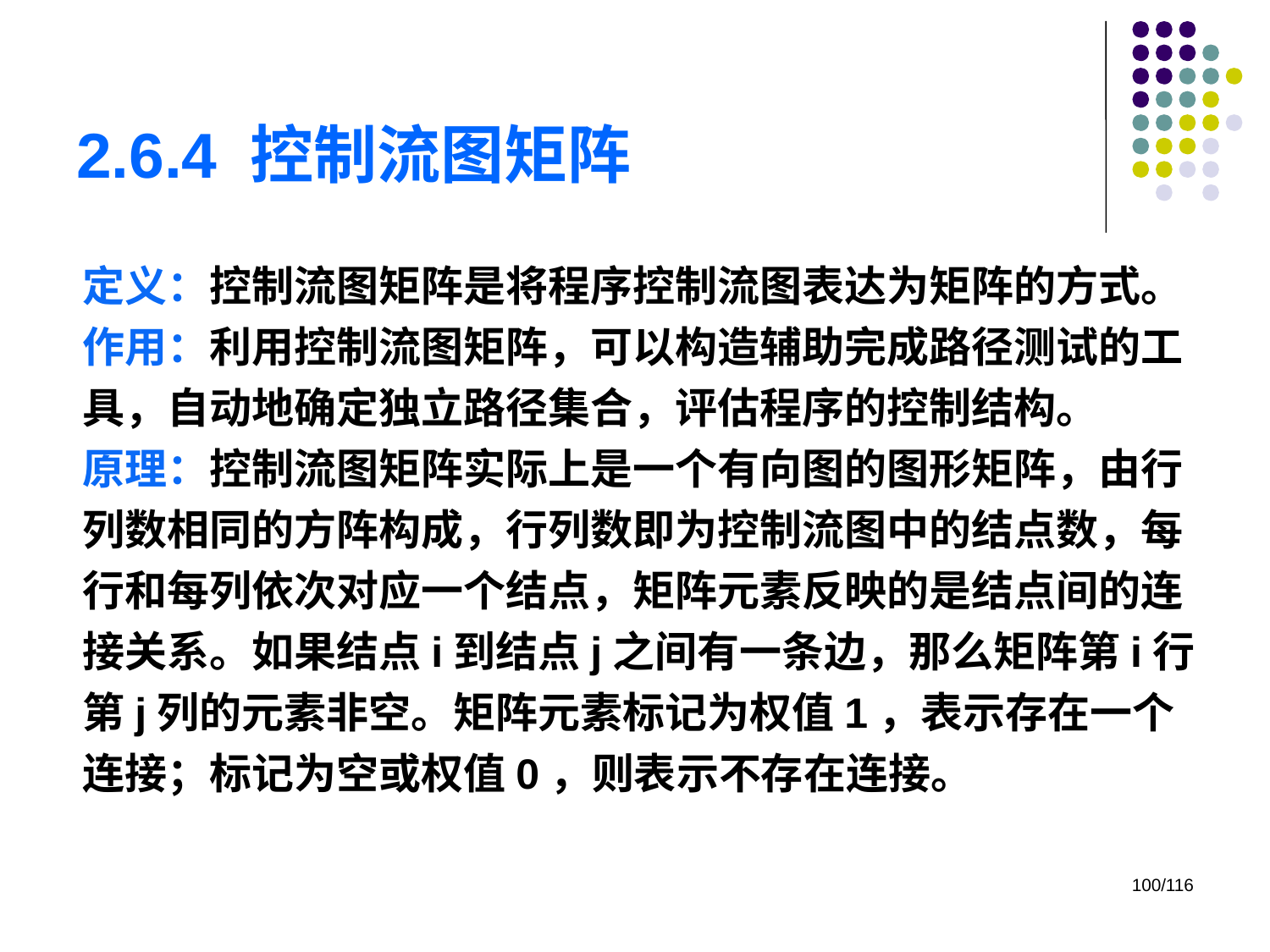

# 2.6.4 控制流图矩阵
定义：控制流图矩阵是将程序控制流图表达为矩阵的方式。作用：利用控制流图矩阵，可以构造辅助完成路径测试的工具，自动地确定独立路径集合，评估程序的控制结构。
原理：控制流图矩阵实际上是一个有向图的图形矩阵，由行列数相同的方阵构成，行列数即为控制流图中的结点数，每行和每列依次对应一个结点，矩阵元素反映的是结点间的连接关系。如果结点i到结点j之间有一条边，那么矩阵第i行第j列的元素非空。矩阵元素标记为权值1，表示存在一个连接；标记为空或权值0，则表示不存在连接。

100/116